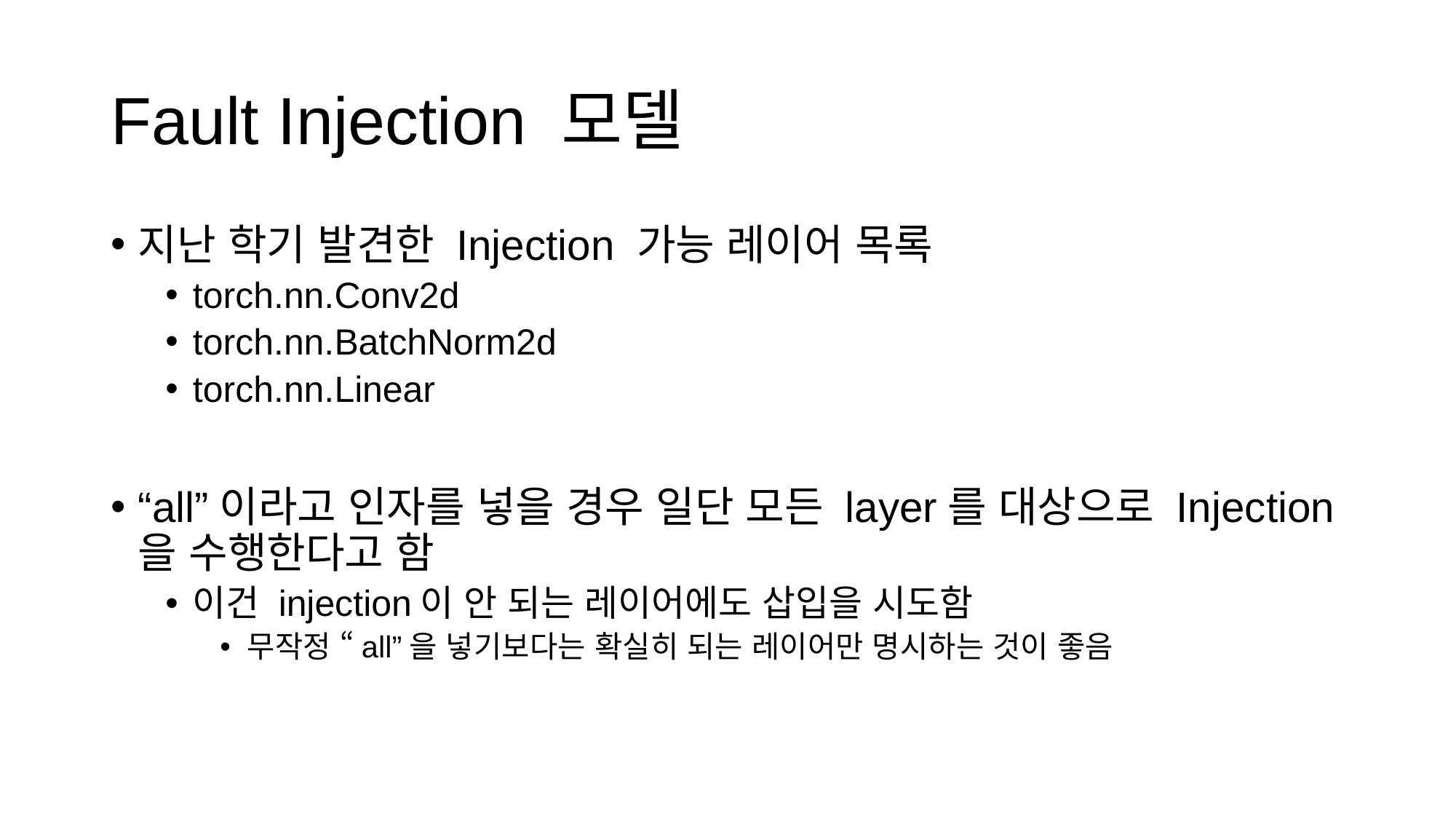

# Fault Injection 모델
지난 학기 발견한 Injection 가능 레이어 목록
torch.nn.Conv2d
torch.nn.BatchNorm2d
torch.nn.Linear

“all”이라고 인자를 넣을 경우 일단 모든 layer를 대상으로 Injection을 수행한다고 함
이건 injection이 안 되는 레이어에도 삽입을 시도함
무작정 “all”을 넣기보다는 확실히 되는 레이어만 명시하는 것이 좋음